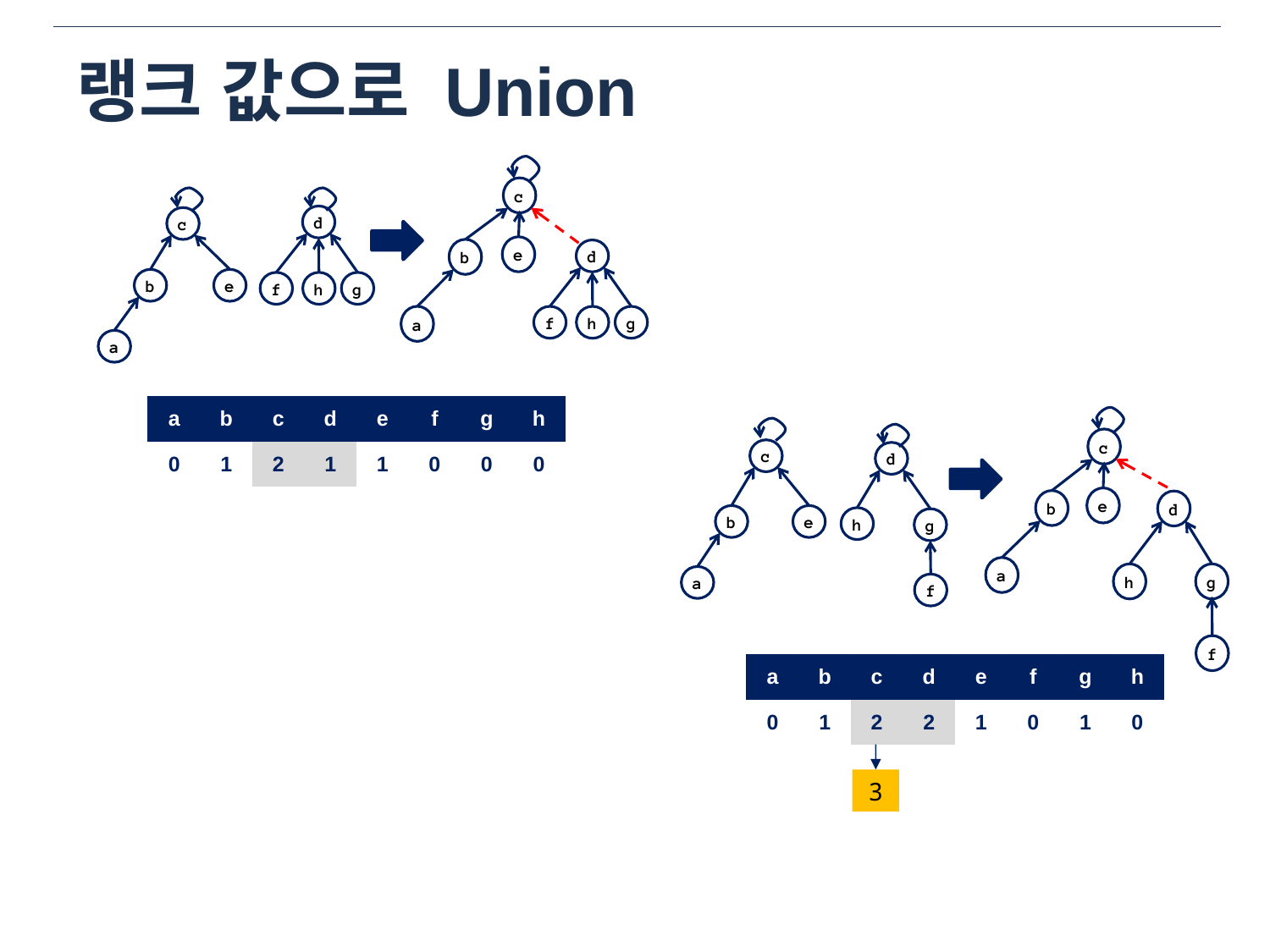

# 랭크 값으로 Union

c

d
c

e
b
d
b
e
f
h
g
a
f
h
g
a
| a | b | c | d | e | f | g | h |
| --- | --- | --- | --- | --- | --- | --- | --- |
| 0 | 1 | 2 | 1 | 1 | 0 | 0 | 0 |

c
c
d

e
b
d
b
e
h
g
a
h
g
a
f
f
| a | b | c | d | e | f | g | h |
| --- | --- | --- | --- | --- | --- | --- | --- |
| 0 | 1 | 2 | 2 | 1 | 0 | 1 | 0 |
3